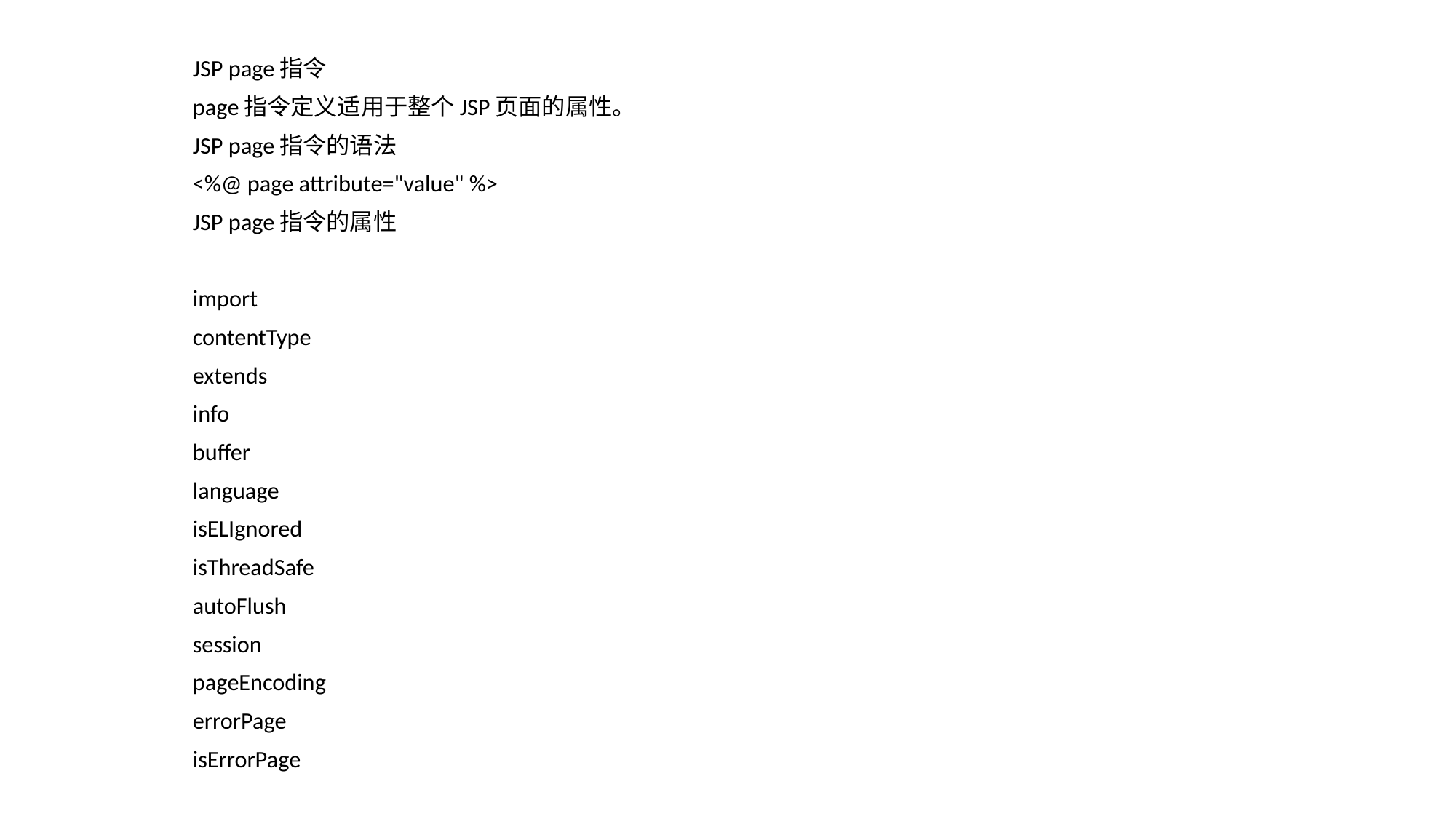

JSP page指令
page指令定义适用于整个JSP页面的属性。
JSP page指令的语法
<%@ page attribute="value" %>
JSP page指令的属性

import
contentType
extends
info
buffer
language
isELIgnored
isThreadSafe
autoFlush
session
pageEncoding
errorPage
isErrorPage